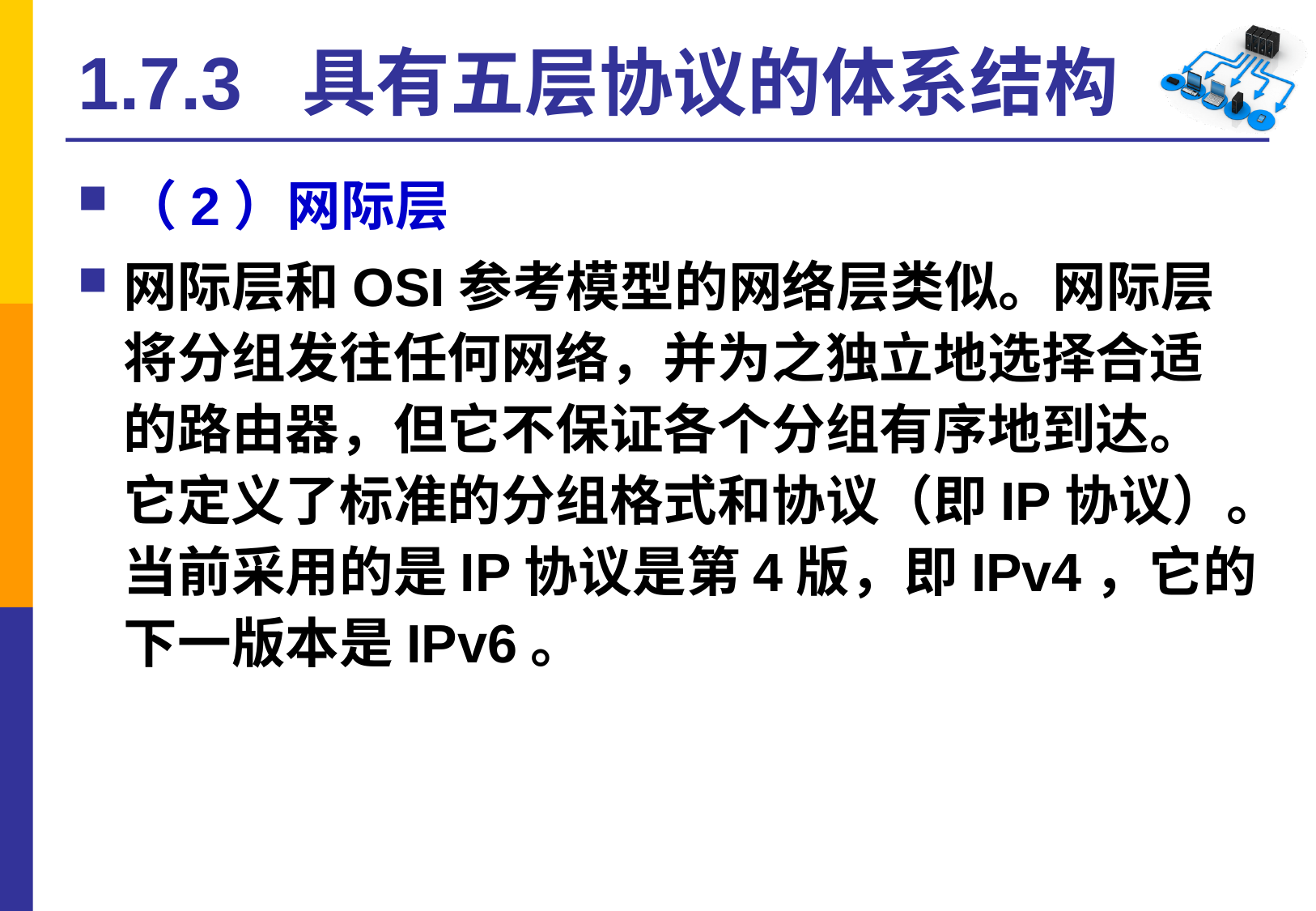

# 1.7.3  具有五层协议的体系结构
（2）网际层
网际层和OSI参考模型的网络层类似。网际层将分组发往任何网络，并为之独立地选择合适的路由器，但它不保证各个分组有序地到达。它定义了标准的分组格式和协议（即IP协议）。当前采用的是IP协议是第4版，即IPv4，它的下一版本是IPv6。